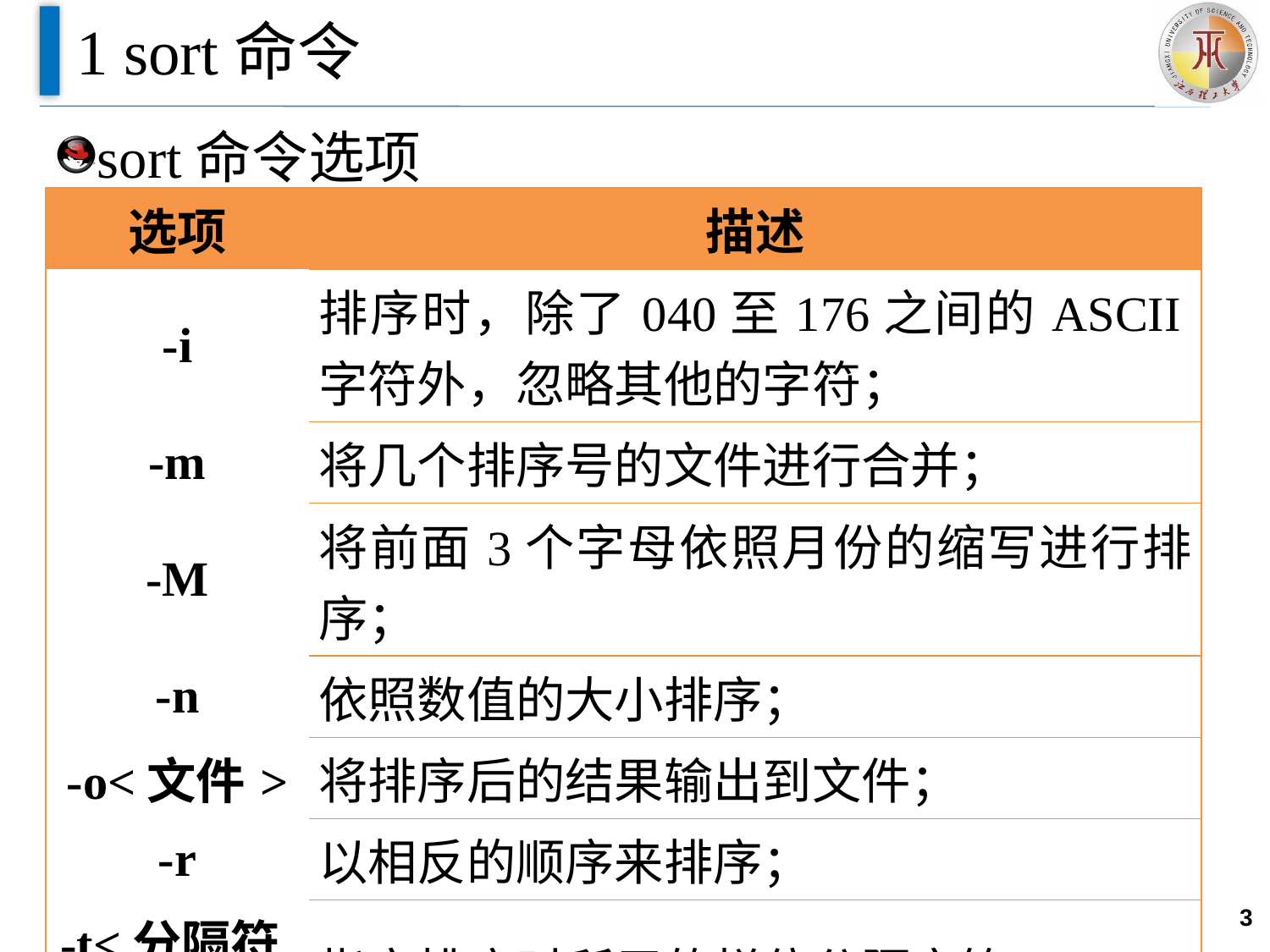

# 1 sort命令
sort命令选项
| 选项 | 描述 |
| --- | --- |
| -i | 排序时，除了040至176之间的ASCII字符外，忽略其他的字符； |
| -m | 将几个排序号的文件进行合并； |
| -M | 将前面3个字母依照月份的缩写进行排序； |
| -n | 依照数值的大小排序； |
| -o<文件> | 将排序后的结果输出到文件； |
| -r | 以相反的顺序来排序； |
| -t<分隔符> | 指定排序时所用的栏位分隔字符； |
| +<m>-<n> | 以指定的栏位来排序，范围由起始栏位到结束栏位的前一栏位。 |
3